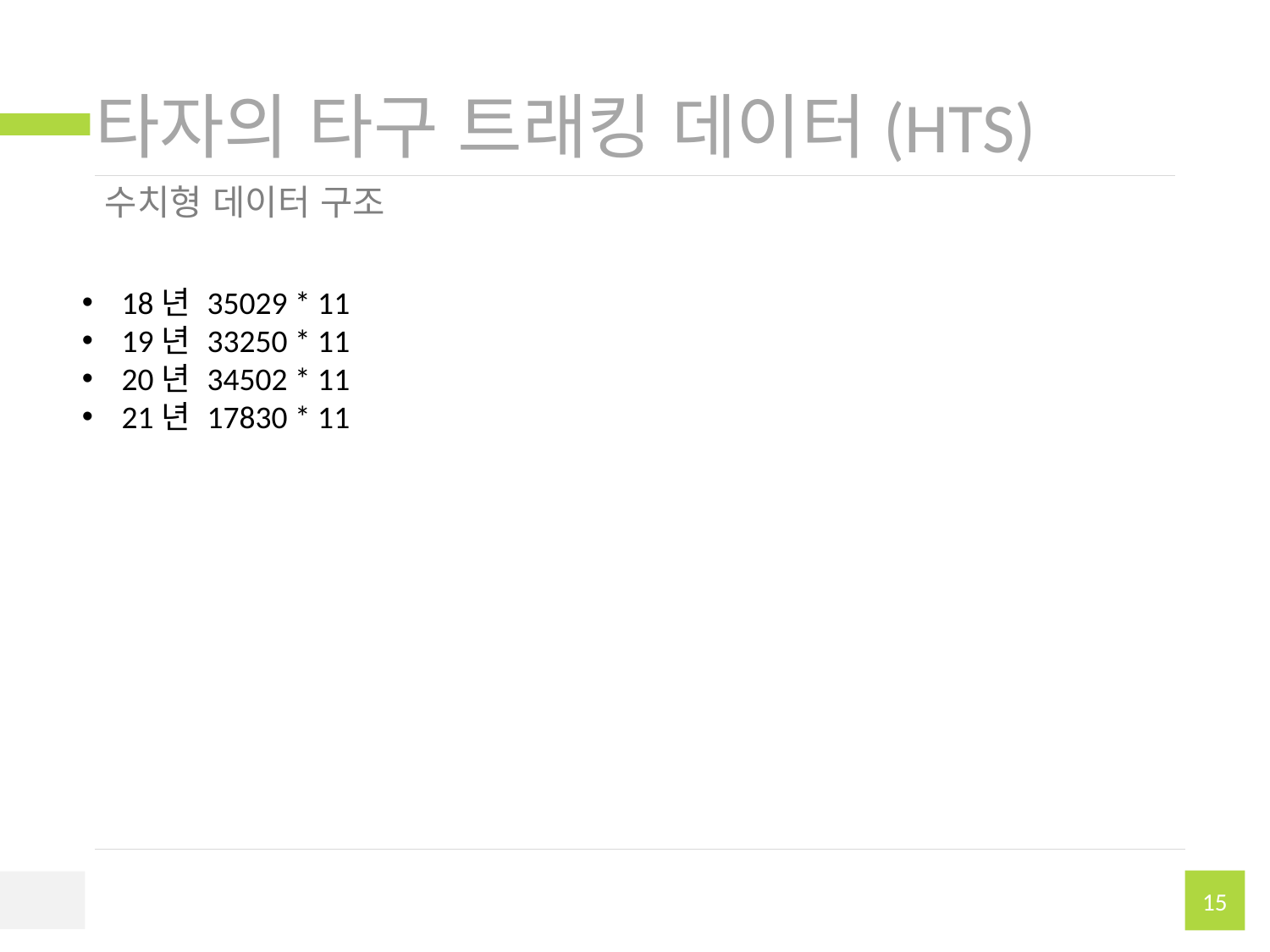

# 타자의 타구 트래킹 데이터(HTS)
수치형 데이터 구조
18년 35029 * 11
19년 33250 * 11
20년 34502 * 11
21년 17830 * 11